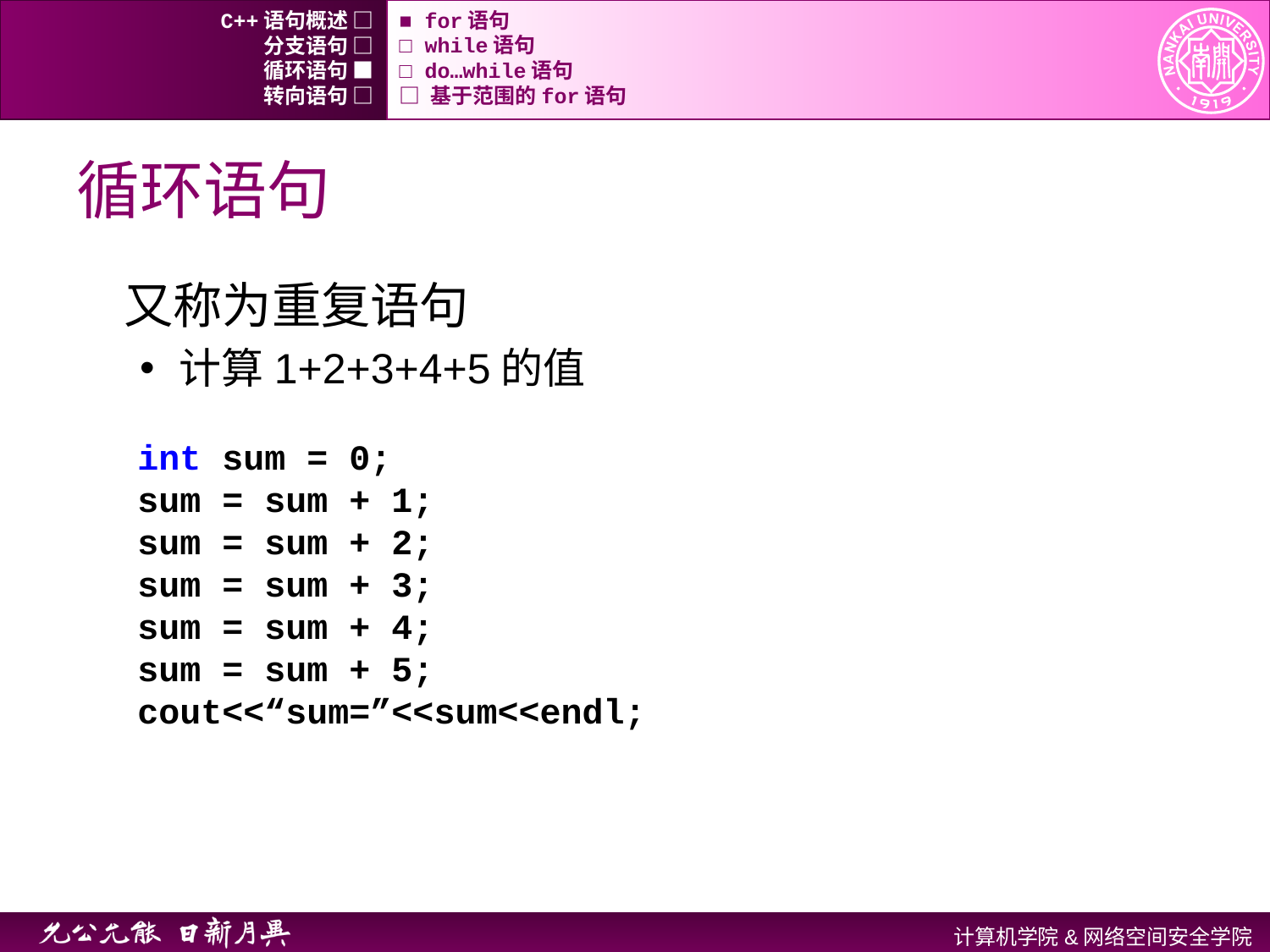

C++语句概述 □
■ for语句
分支语句 □
□ while语句
循环语句 ■
□ do…while语句
转向语句 □
□ 基于范围的for语句
# 循环语句
又称为重复语句
计算1+2+3+4+5的值

int sum = 0;
sum = sum + 1;
sum = sum + 2;
sum = sum + 3;
sum = sum + 4;
sum = sum + 5;
cout<<“sum=”<<sum<<endl;